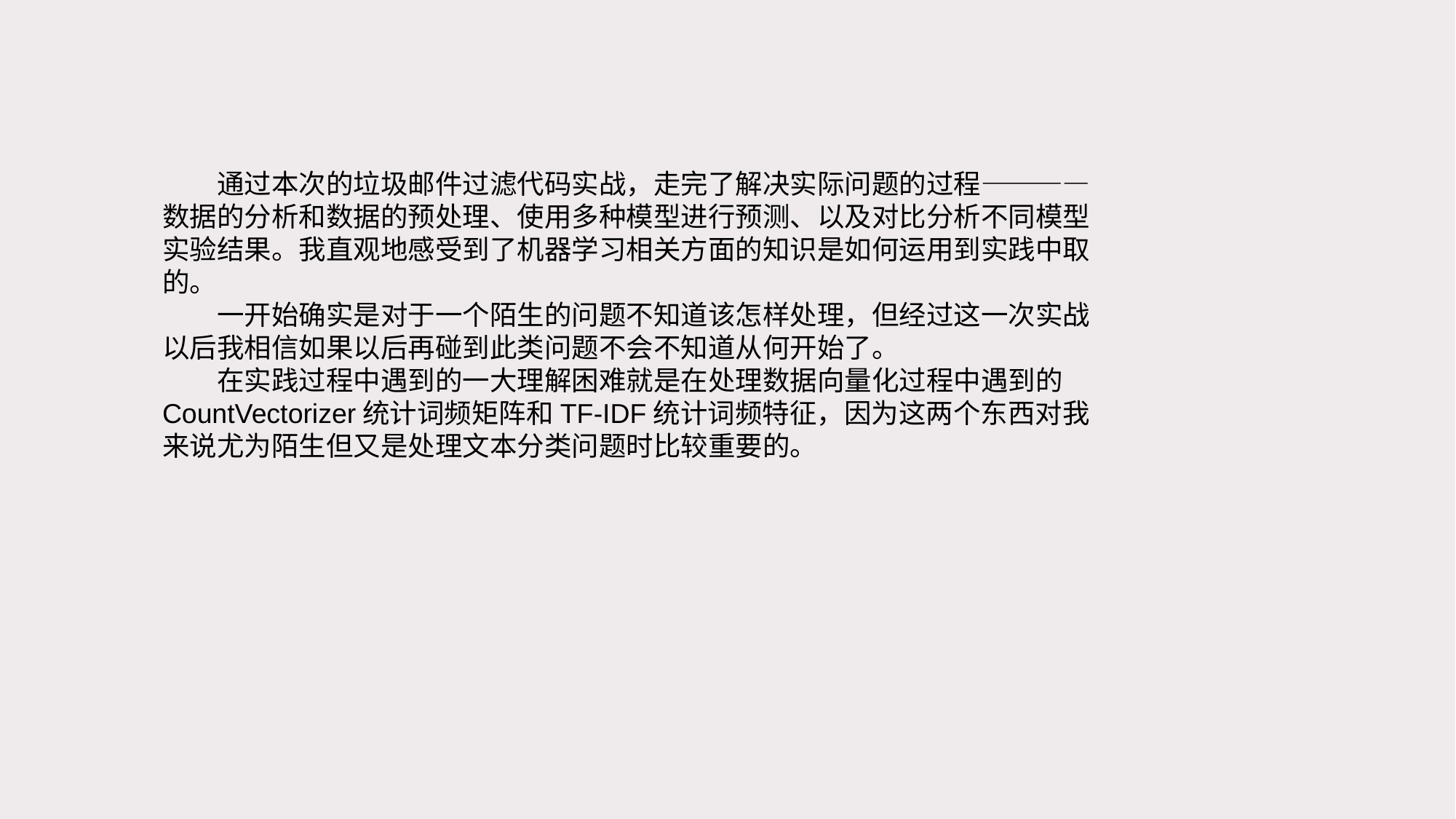

通过本次的垃圾邮件过滤代码实战，走完了解决实际问题的过程————数据的分析和数据的预处理、使用多种模型进行预测、以及对比分析不同模型实验结果。我直观地感受到了机器学习相关方面的知识是如何运用到实践中取的。
一开始确实是对于一个陌生的问题不知道该怎样处理，但经过这一次实战以后我相信如果以后再碰到此类问题不会不知道从何开始了。
在实践过程中遇到的一大理解困难就是在处理数据向量化过程中遇到的CountVectorizer统计词频矩阵和TF-IDF统计词频特征，因为这两个东西对我来说尤为陌生但又是处理文本分类问题时比较重要的。